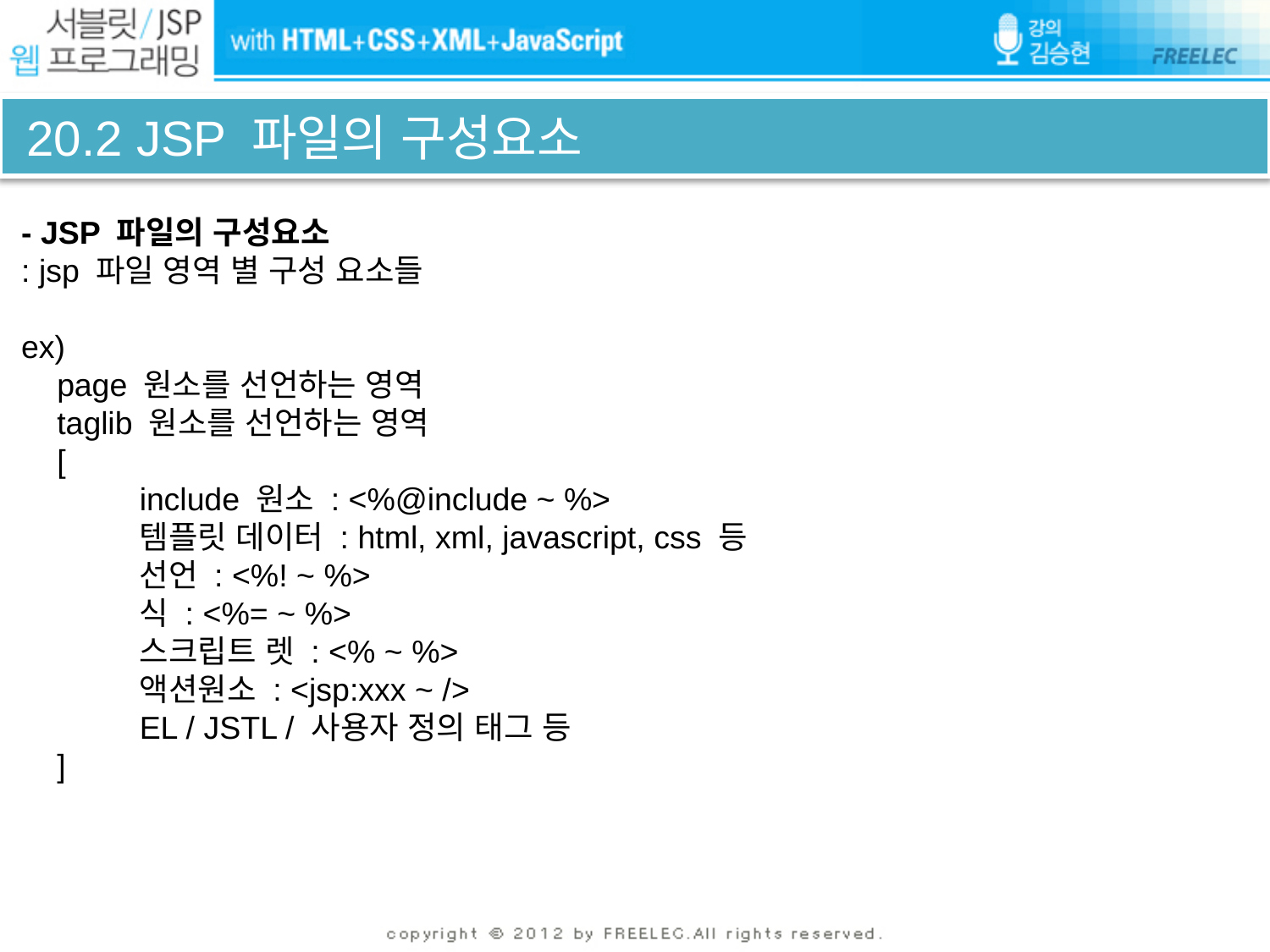

# 20.2 JSP 파일의 구성요소
 - JSP 파일의 구성요소
 : jsp 파일 영역 별 구성 요소들

 ex)
     page 원소를 선언하는 영역
     taglib 원소를 선언하는 영역
     [
	include 원소 : <%@include ~ %>
	템플릿 데이터 : html, xml, javascript, css 등
	선언 : <%! ~ %>
	식 : <%= ~ %>
	스크립트 렛 : <% ~ %>
	액션원소 : <jsp:xxx ~ />
	EL / JSTL / 사용자 정의 태그 등
     ]